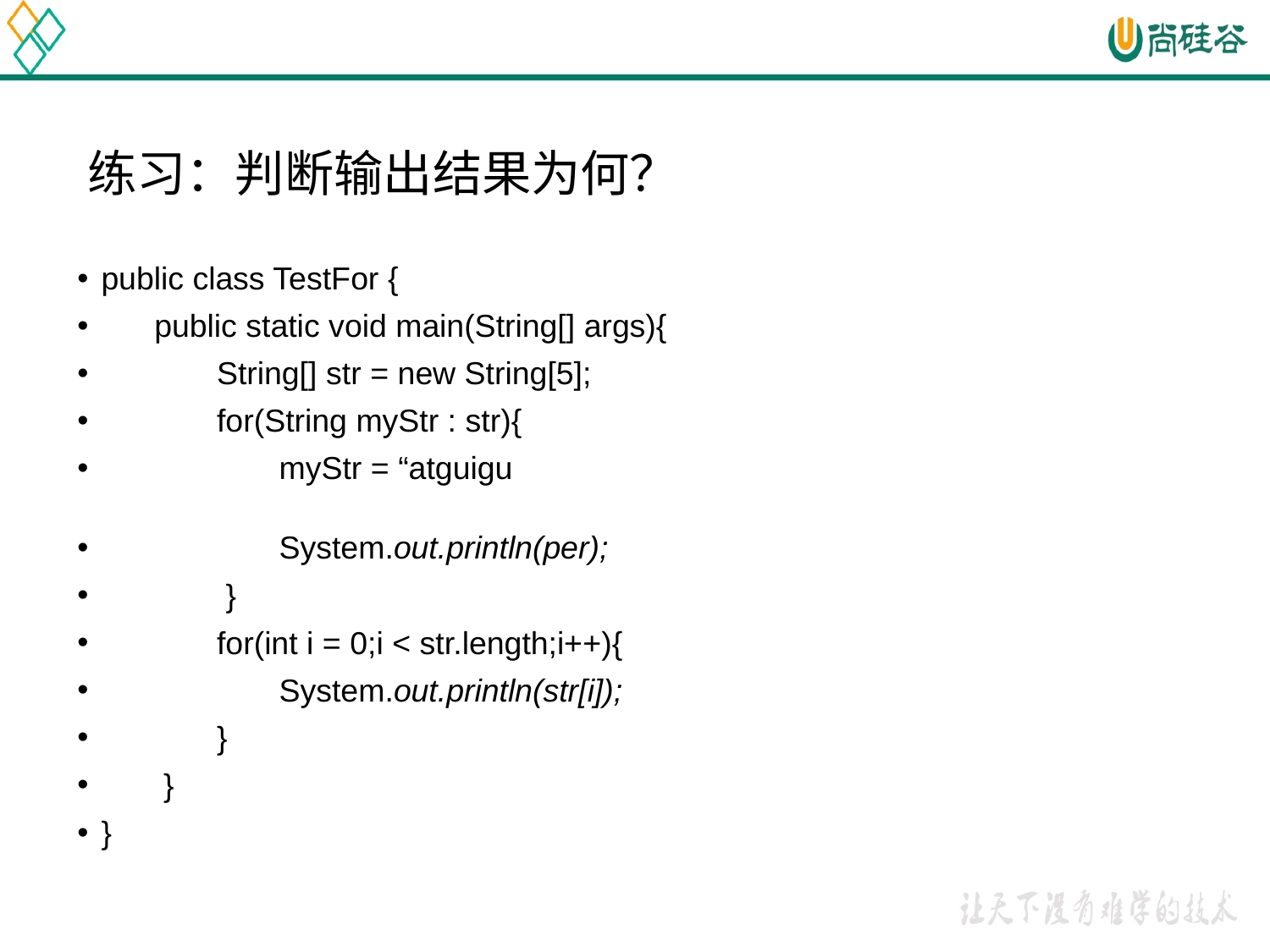

练习：判断输出结果为何？
public class TestFor {
      public static void main(String[] args){
             String[] str = new String[5];
             for(String myStr : str){
                    myStr = “atguigu

                    System.out.println(per);
              }
             for(int i = 0;i < str.length;i++){
                    System.out.println(str[i]);
             }
       }
}